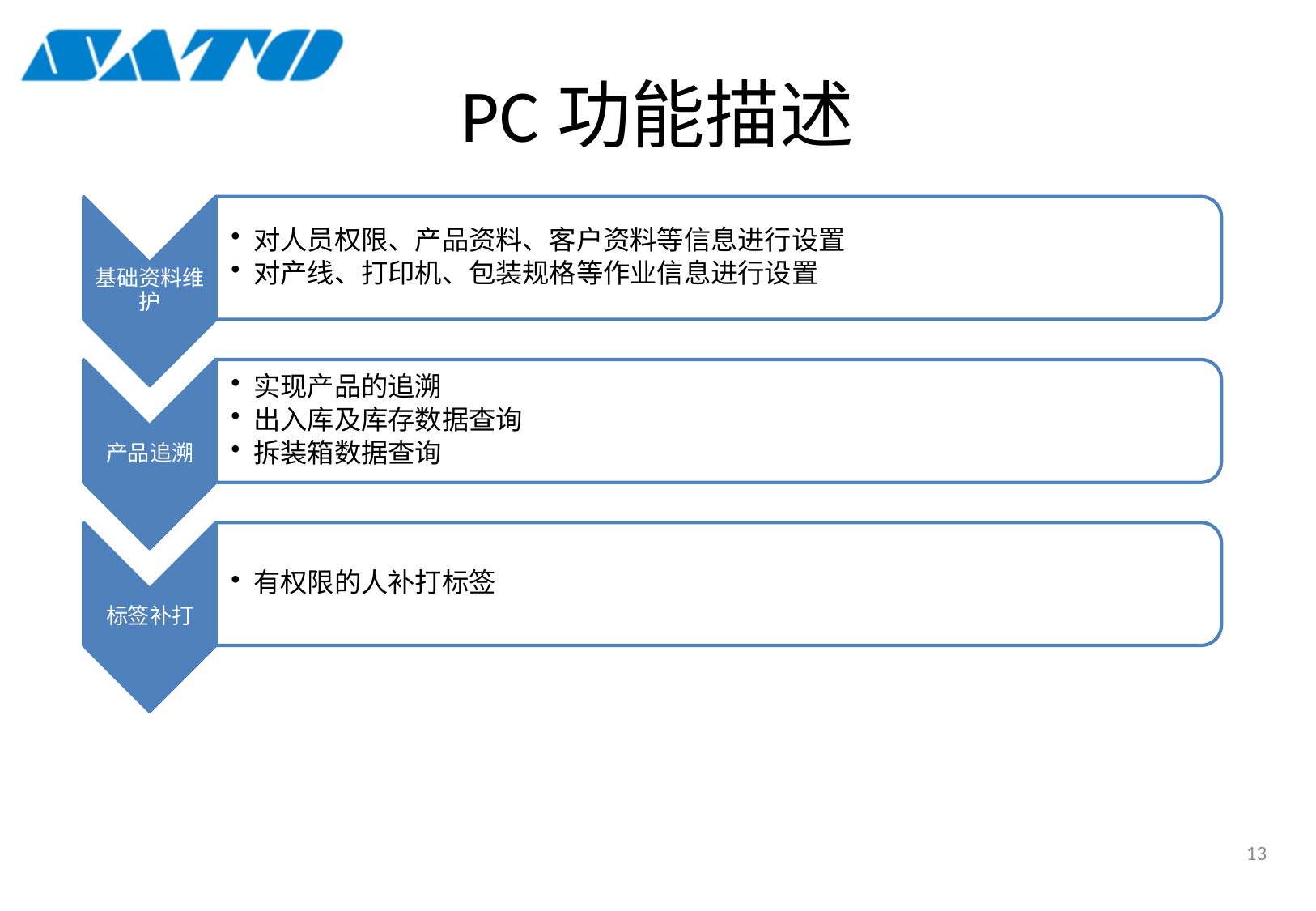

# PC功能描述
基础资料维护
对人员权限、产品资料、客户资料等信息进行设置
对产线、打印机、包装规格等作业信息进行设置
产品追溯
实现产品的追溯
出入库及库存数据查询
拆装箱数据查询
标签补打
有权限的人补打标签
13